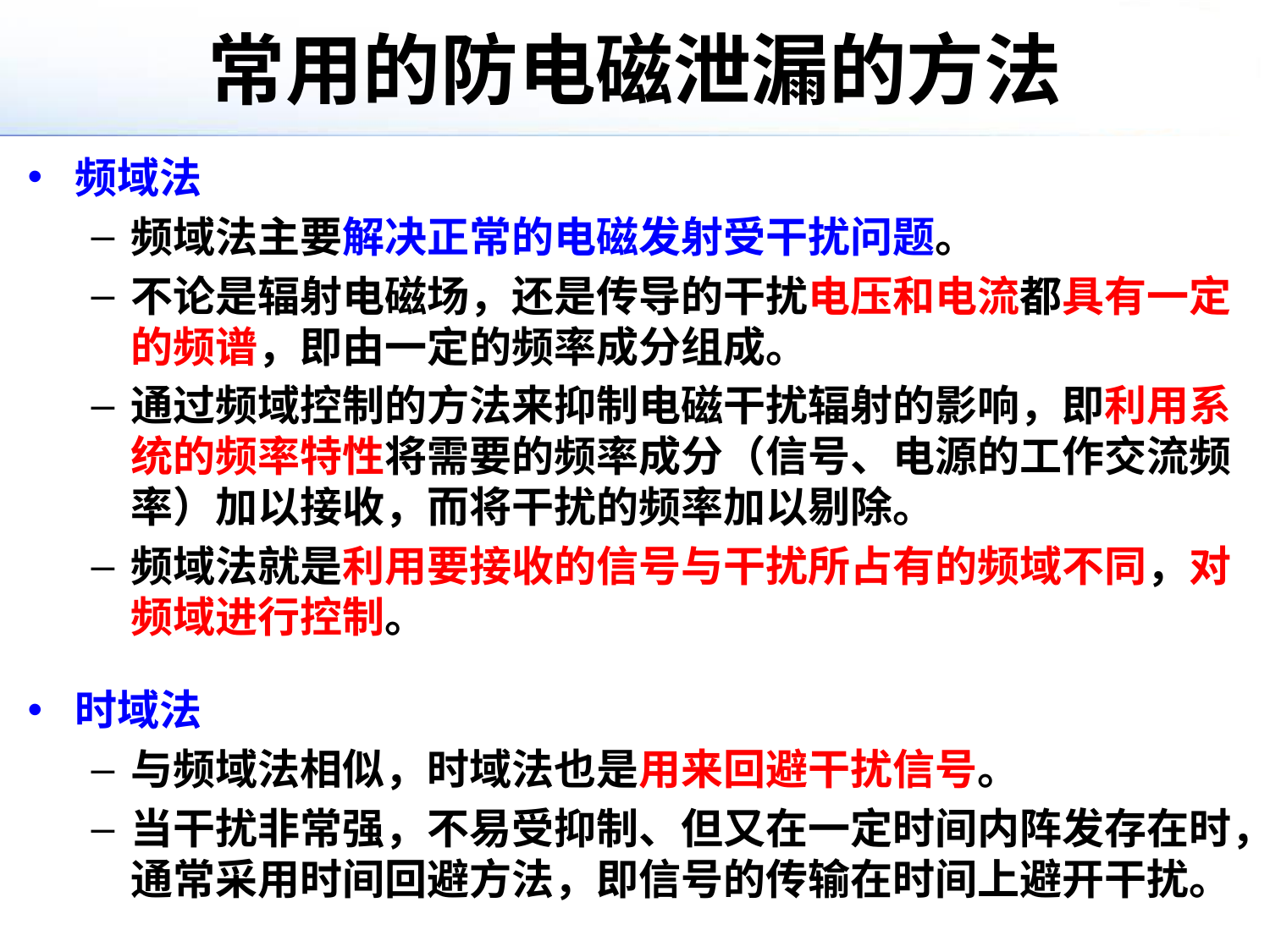

# 常用的防电磁泄漏的方法
频域法
频域法主要解决正常的电磁发射受干扰问题。
不论是辐射电磁场，还是传导的干扰电压和电流都具有一定的频谱，即由一定的频率成分组成。
通过频域控制的方法来抑制电磁干扰辐射的影响，即利用系统的频率特性将需要的频率成分（信号、电源的工作交流频率）加以接收，而将干扰的频率加以剔除。
频域法就是利用要接收的信号与干扰所占有的频域不同，对频域进行控制。
时域法
与频域法相似，时域法也是用来回避干扰信号。
当干扰非常强，不易受抑制、但又在一定时间内阵发存在时，通常采用时间回避方法，即信号的传输在时间上避开干扰。